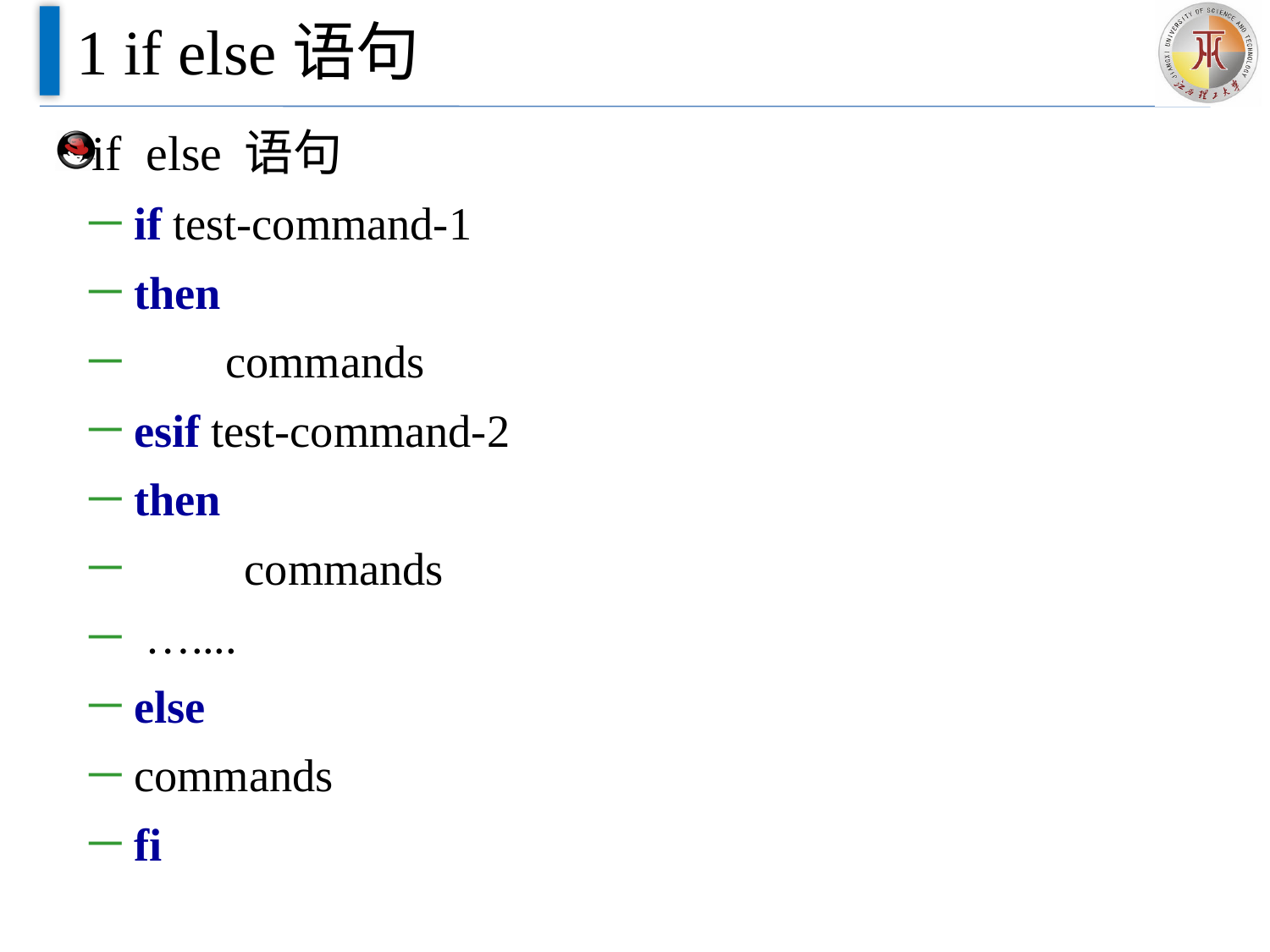

# 1 if else语句
if  else 语句
if test-command-1
then
        commands
esif test-command-2
then
  	commands
 …....
else
commands
fi